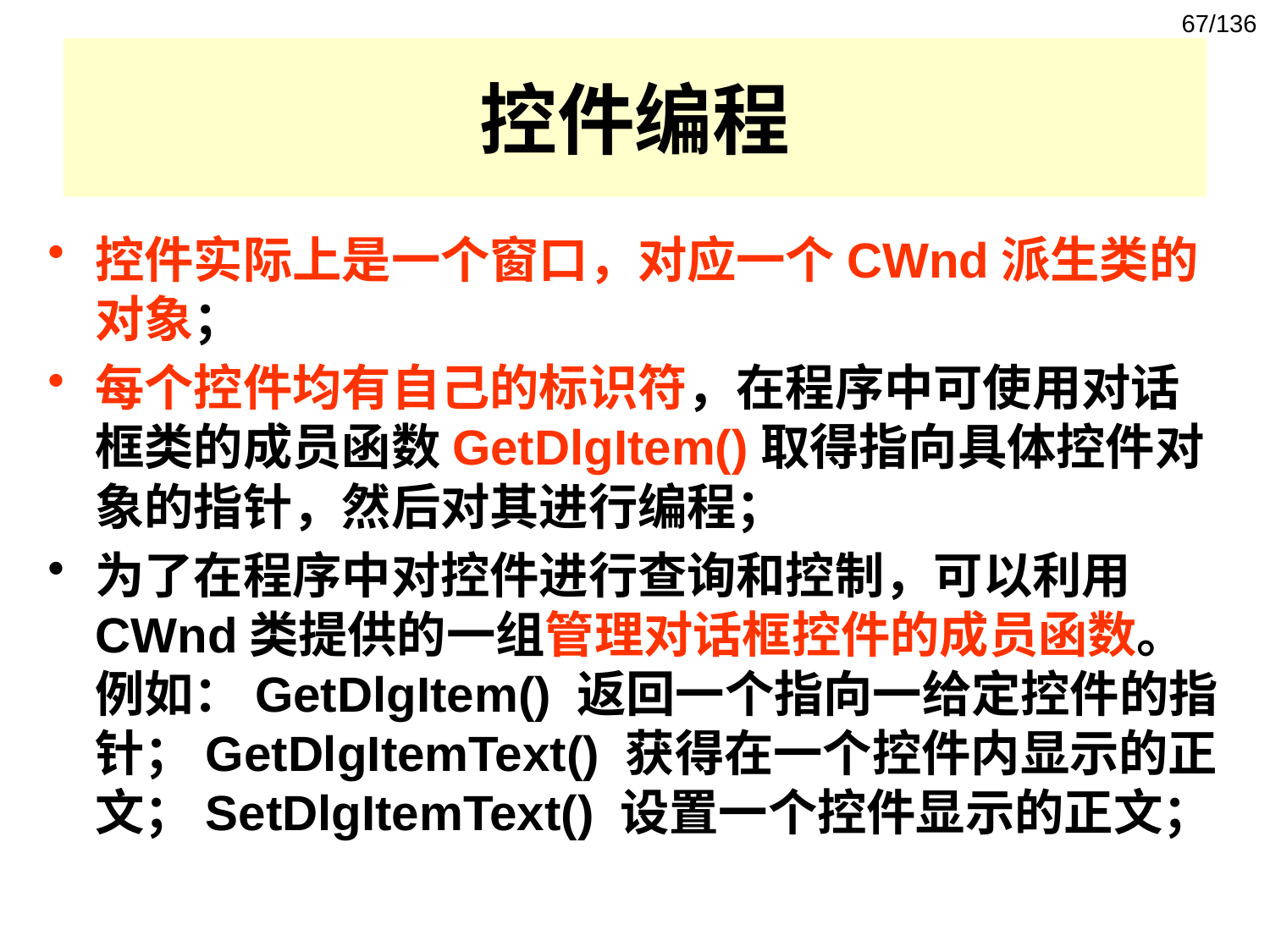

67/136
# 控件编程
控件实际上是一个窗口，对应一个CWnd派生类的对象；
每个控件均有自己的标识符，在程序中可使用对话框类的成员函数GetDlgItem()取得指向具体控件对象的指针，然后对其进行编程；
为了在程序中对控件进行查询和控制，可以利用CWnd类提供的一组管理对话框控件的成员函数。例如：GetDlgItem() 返回一个指向一给定控件的指针；GetDlgItemText() 获得在一个控件内显示的正文；SetDlgItemText() 设置一个控件显示的正文；